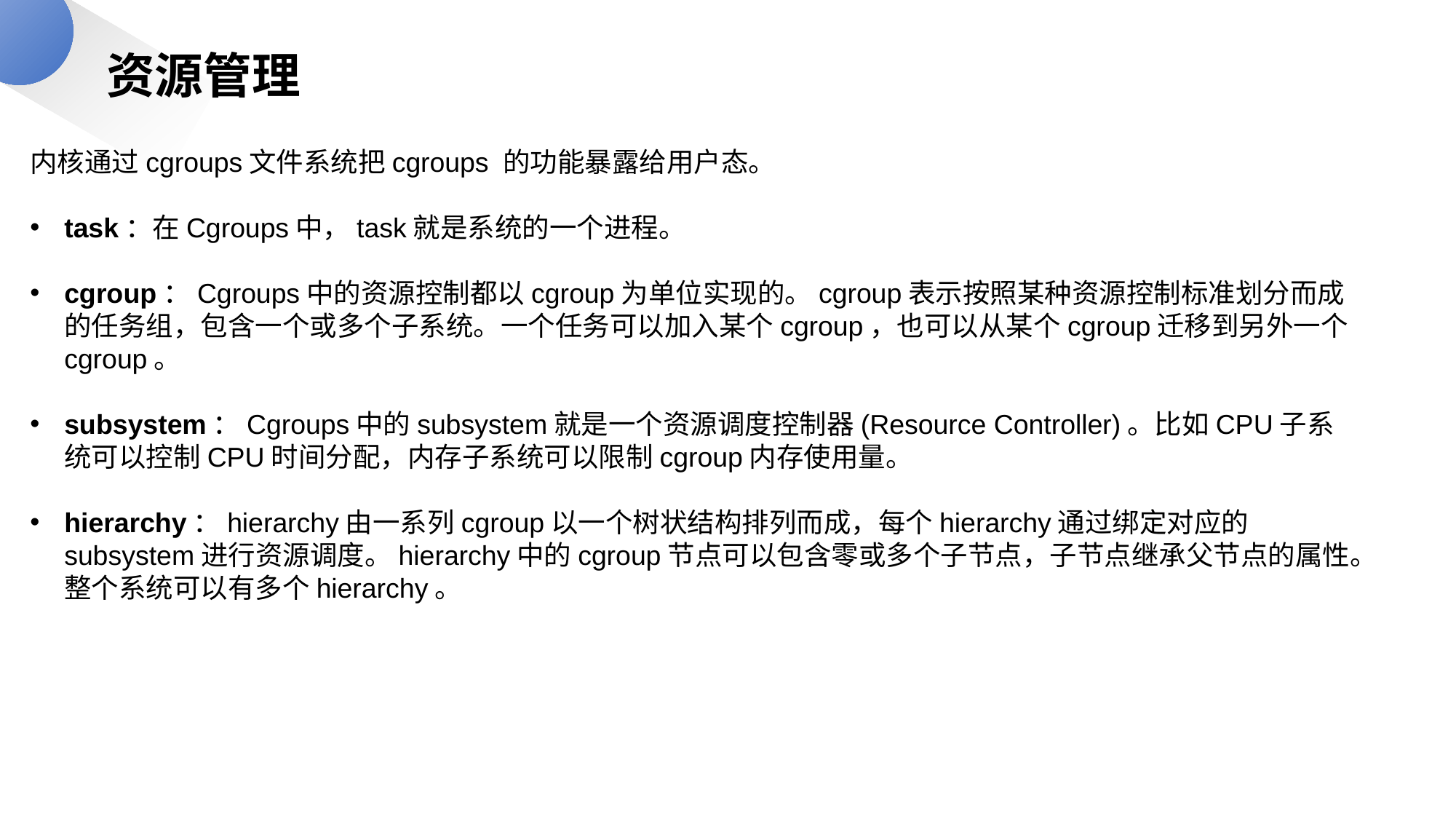

资源管理
内核通过cgroups文件系统把cgroups 的功能暴露给用户态。

task：在Cgroups中，task就是系统的一个进程。

cgroup：Cgroups中的资源控制都以cgroup为单位实现的。cgroup表示按照某种资源控制标准划分而成的任务组，包含一个或多个子系统。一个任务可以加入某个cgroup，也可以从某个cgroup迁移到另外一个cgroup。

subsystem：Cgroups中的subsystem就是一个资源调度控制器(Resource Controller)。比如CPU子系统可以控制CPU时间分配，内存子系统可以限制cgroup内存使用量。

hierarchy：hierarchy由一系列cgroup以一个树状结构排列而成，每个hierarchy通过绑定对应的subsystem进行资源调度。hierarchy中的cgroup节点可以包含零或多个子节点，子节点继承父节点的属性。整个系统可以有多个hierarchy。